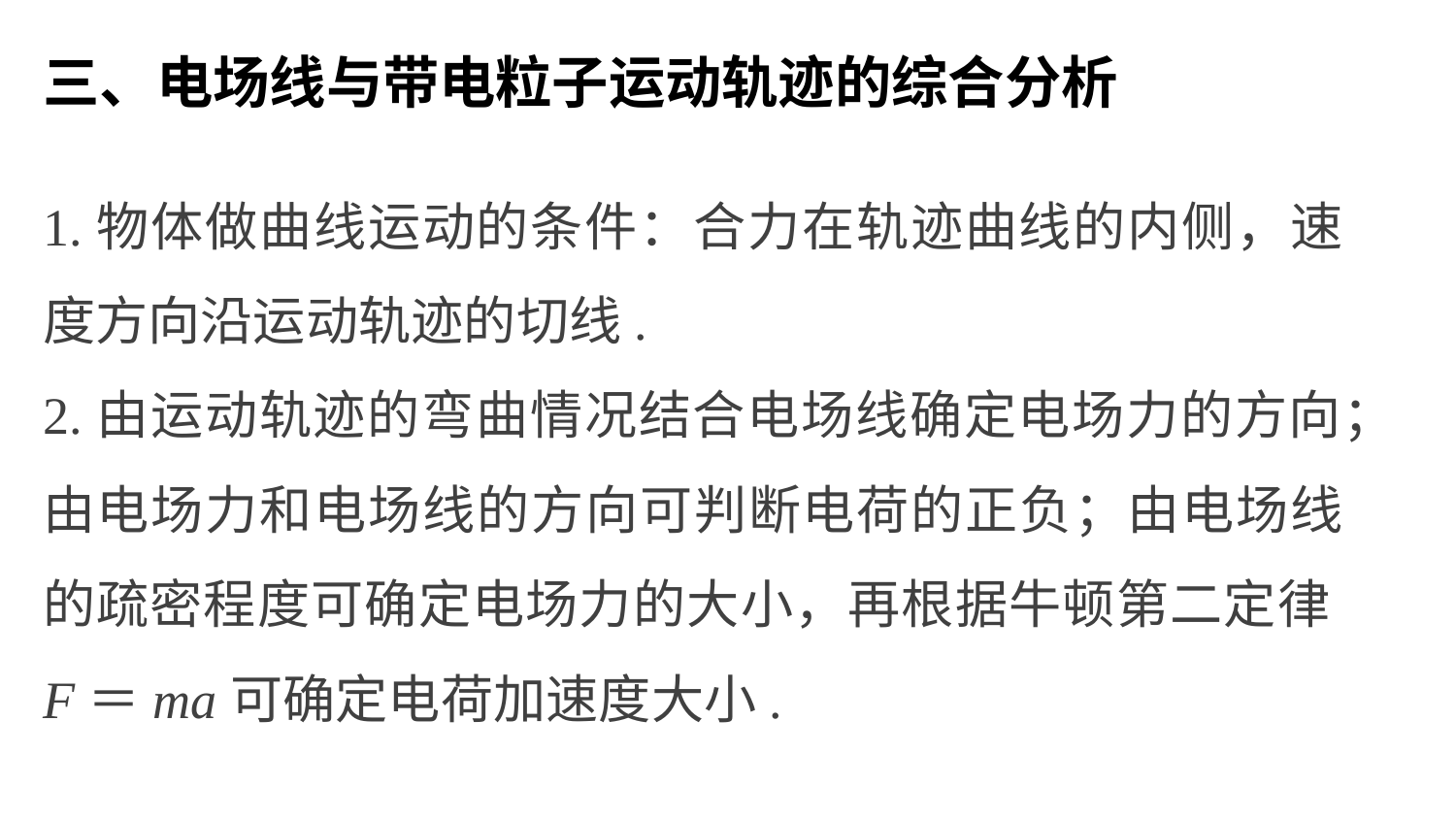

三、电场线与带电粒子运动轨迹的综合分析
1.物体做曲线运动的条件：合力在轨迹曲线的内侧，速度方向沿运动轨迹的切线.
2.由运动轨迹的弯曲情况结合电场线确定电场力的方向；由电场力和电场线的方向可判断电荷的正负；由电场线的疏密程度可确定电场力的大小，再根据牛顿第二定律F＝ma可确定电荷加速度大小.